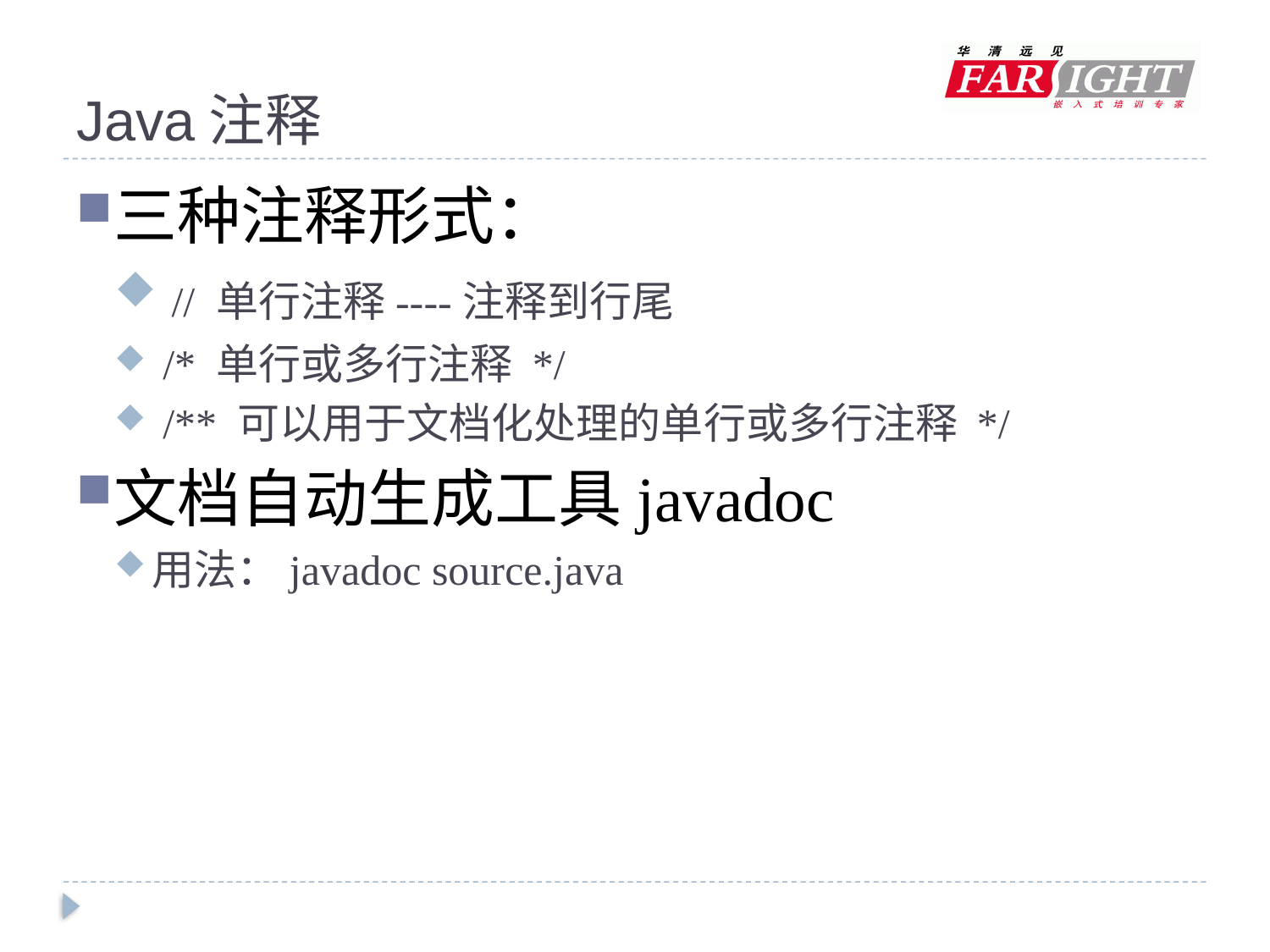

# Java注释
三种注释形式：
 // 单行注释----注释到行尾
 /* 单行或多行注释 */
 /** 可以用于文档化处理的单行或多行注释 */
文档自动生成工具javadoc
用法：javadoc source.java